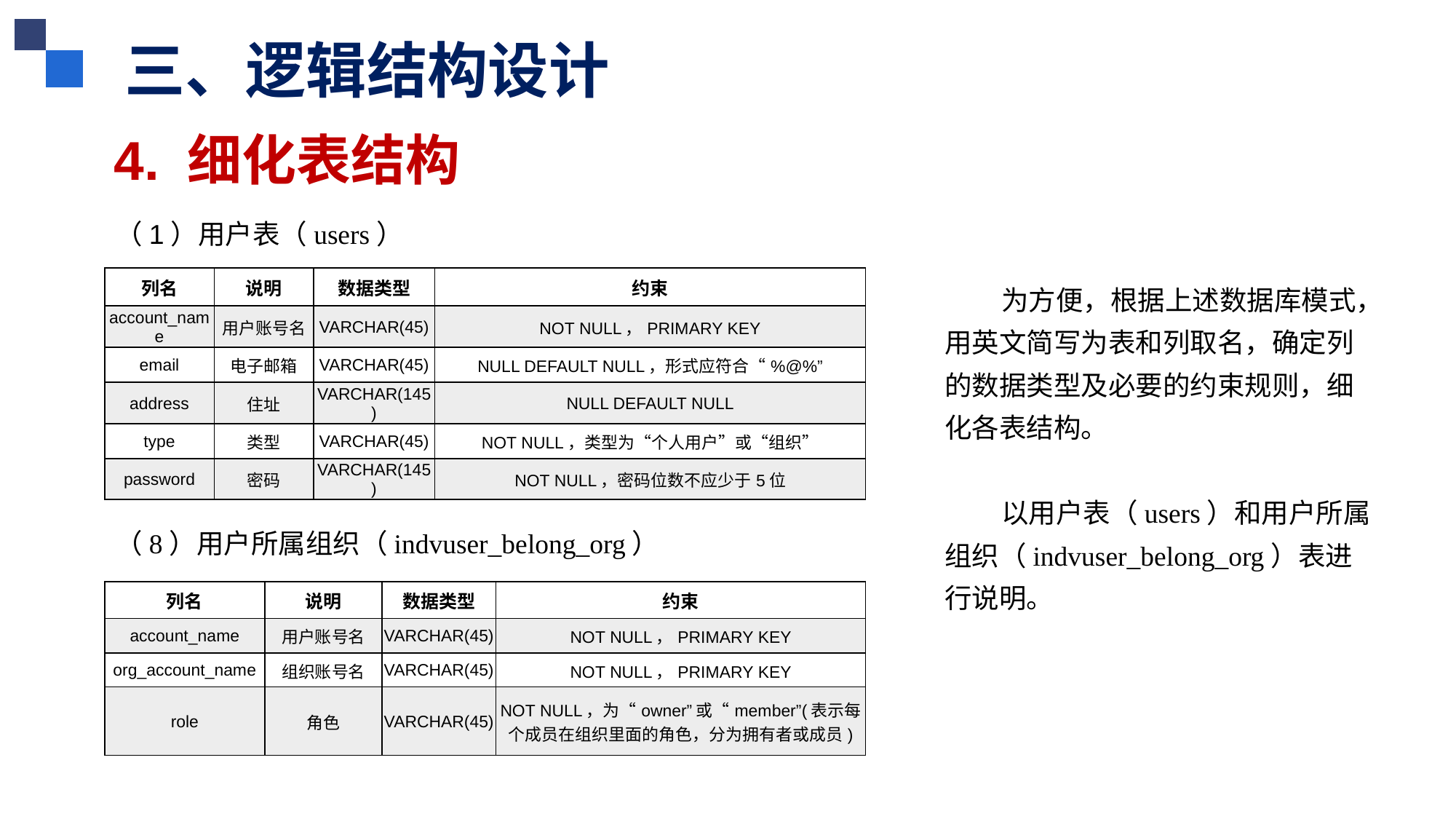

三、逻辑结构设计

4. 细化表结构
（1）用户表（users）
| 列名 | 说明 | 数据类型 | 约束 |
| --- | --- | --- | --- |
| account\_name | 用户账号名 | VARCHAR(45) | NOT NULL，PRIMARY KEY |
| email | 电子邮箱 | VARCHAR(45) | NULL DEFAULT NULL，形式应符合“%@%” |
| address | 住址 | VARCHAR(145) | NULL DEFAULT NULL |
| type | 类型 | VARCHAR(45) | NOT NULL，类型为“个人用户”或“组织” |
| password | 密码 | VARCHAR(145) | NOT NULL，密码位数不应少于5位 |
   为方便，根据上述数据库模式，用英文简写为表和列取名，确定列的数据类型及必要的约束规则，细化各表结构。

   以用户表（users）和用户所属组织（indvuser_belong_org）表进行说明。
（8）用户所属组织（indvuser_belong_org）
| 列名 | 说明 | 数据类型 | 约束 |
| --- | --- | --- | --- |
| account\_name | 用户账号名 | VARCHAR(45) | NOT NULL，PRIMARY KEY |
| org\_account\_name | 组织账号名 | VARCHAR(45) | NOT NULL，PRIMARY KEY |
| role | 角色 | VARCHAR(45) | NOT NULL，为“owner”或“member”(表示每个成员在组织里面的角色，分为拥有者或成员) |